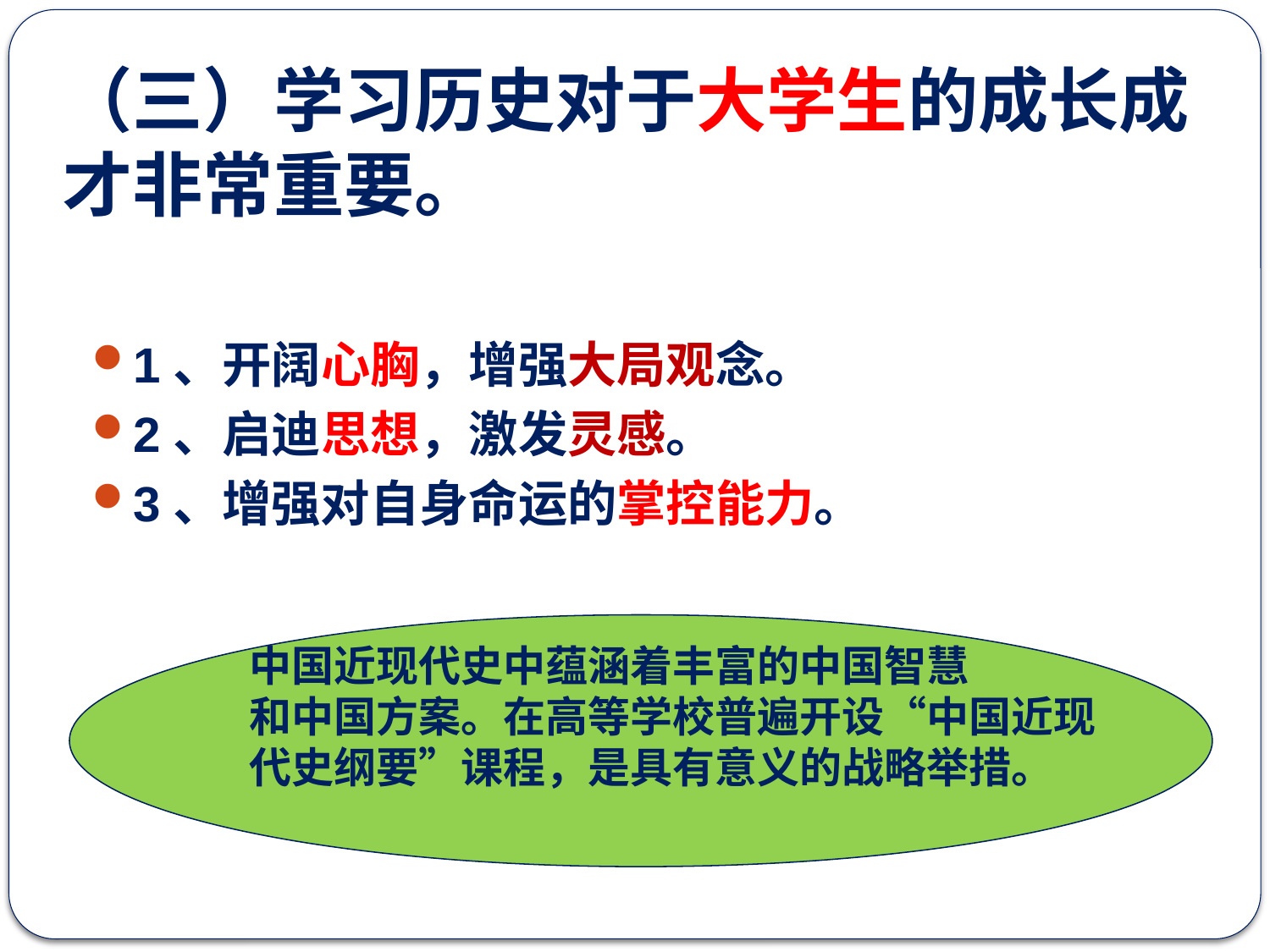

# （三）学习历史对于大学生的成长成才非常重要。
1、开阔心胸，增强大局观念。
2、启迪思想，激发灵感。
3、增强对自身命运的掌控能力。
中国近现代史中蕴涵着丰富的中国智慧
和中国方案。在高等学校普遍开设“中国近现
代史纲要”课程，是具有意义的战略举措。